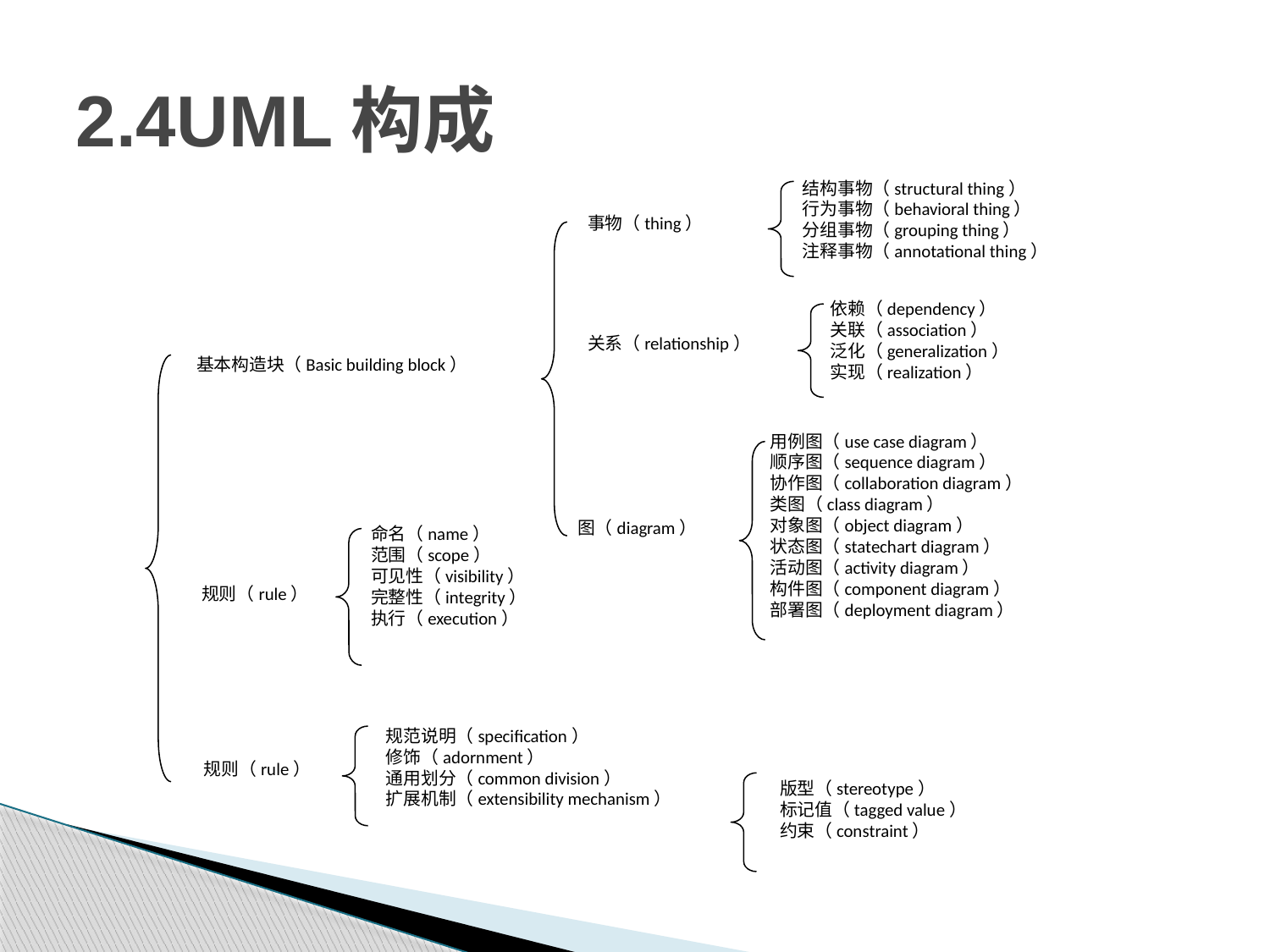

# 2.4UML构成

结构事物（structural thing）
行为事物（behavioral thing）
分组事物（grouping thing）
注释事物（annotational thing）

事物（thing）

依赖（dependency）
关联（association）
泛化（generalization）
实现（realization）

关系（relationship）
基本构造块（Basic building block）

用例图（use case diagram）
顺序图（sequence diagram）
协作图（collaboration diagram）
类图（class diagram）
对象图（object diagram）
状态图（statechart diagram）
活动图（activity diagram）
构件图（component diagram）
部署图（deployment diagram）

图（diagram）
命名（name）
范围（scope）
可见性（visibility）
完整性（integrity）
执行（execution）

规则（rule）

规范说明（specification）
修饰（adornment）
通用划分（common division）
扩展机制（extensibility mechanism）

规则（rule）

版型（stereotype）
标记值（tagged value）
约束（constraint）